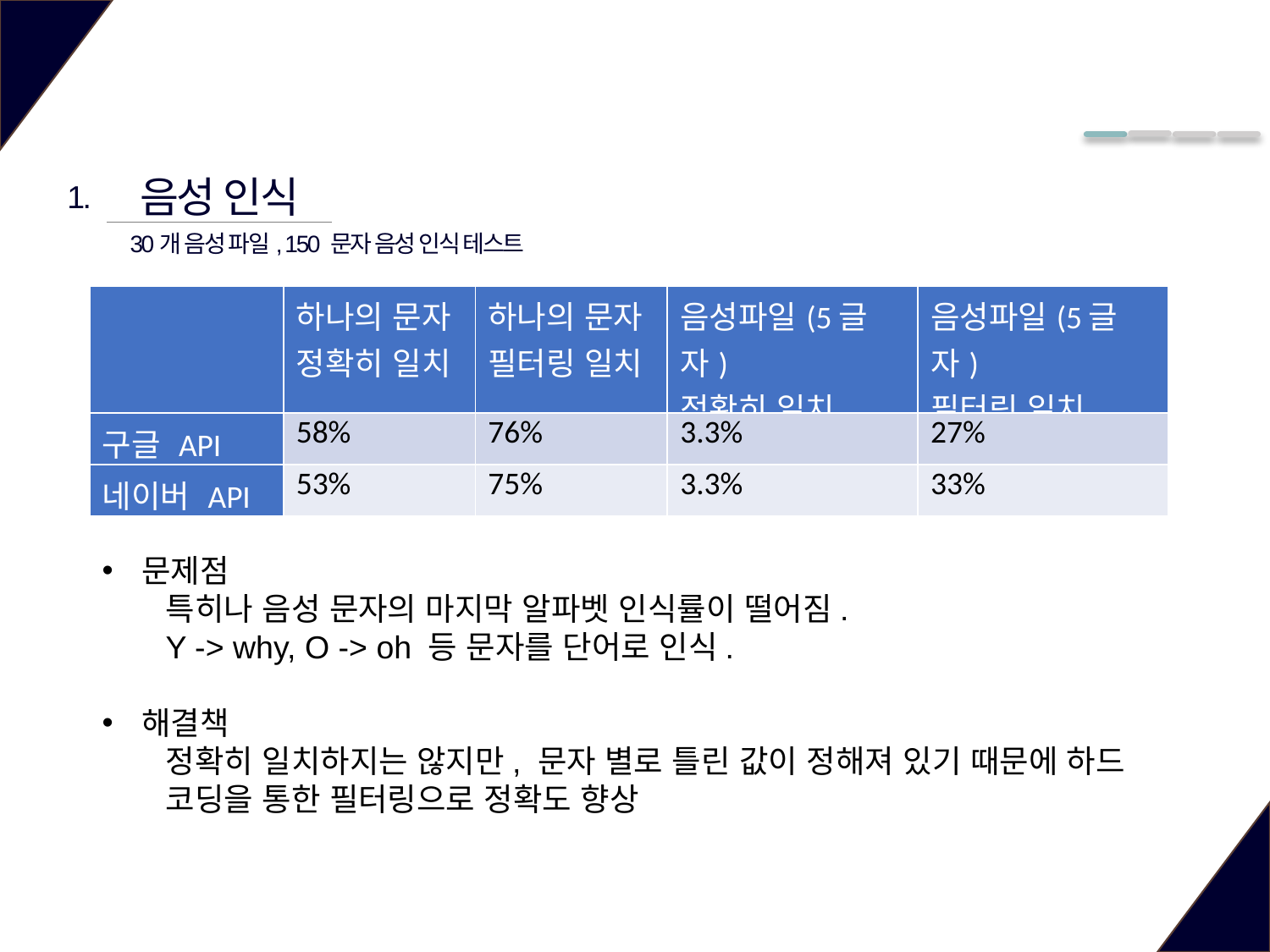

음성 인식
1.
30개 음성 파일, 150 문자 음성 인식 테스트
|  | 하나의 문자 정확히 일치 | 하나의 문자 필터링 일치 | 음성파일(5글자) 정확히 일치 | 음성파일(5글자) 필터링 일치 |
| --- | --- | --- | --- | --- |
| 구글 API | 58% | 76% | 3.3% | 27% |
| 네이버 API | 53% | 75% | 3.3% | 33% |
문제점
특히나 음성 문자의 마지막 알파벳 인식률이 떨어짐.
Y -> why, O -> oh 등 문자를 단어로 인식.

해결책
정확히 일치하지는 않지만, 문자 별로 틀린 값이 정해져 있기 때문에 하드 코딩을 통한 필터링으로 정확도 향상